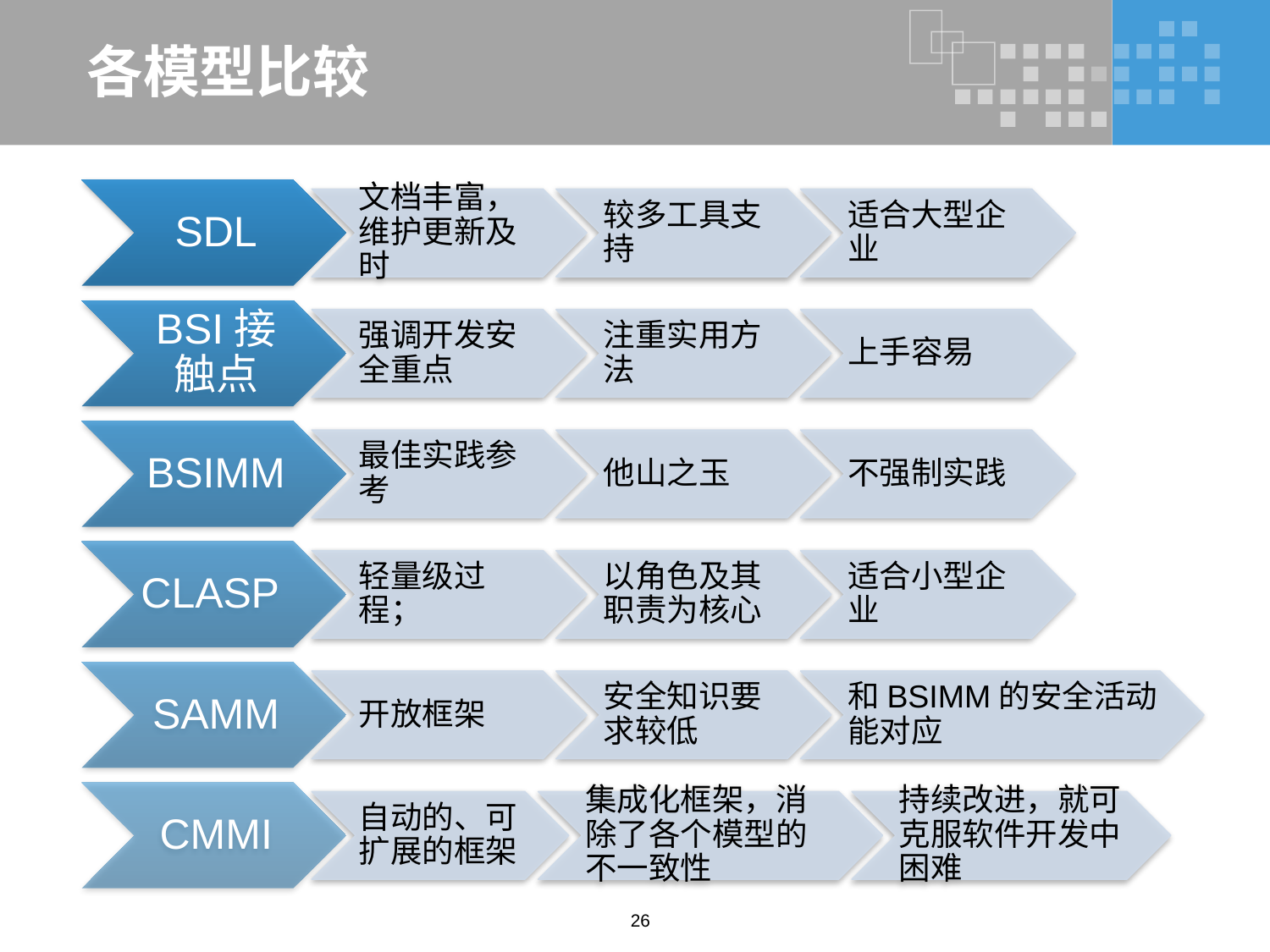

# 各模型比较
SDL
文档丰富，维护更新及时
较多工具支持
适合大型企业
BSI接触点
强调开发安全重点
注重实用方法
上手容易
BSIMM
最佳实践参考
他山之玉
不强制实践
CLASP
轻量级过程；
以角色及其职责为核心
适合小型企业
SAMM
开放框架
安全知识要求较低
和BSIMM的安全活动能对应
CMMI
自动的、可扩展的框架
集成化框架，消除了各个模型的不一致性
持续改进，就可克服软件开发中困难
26